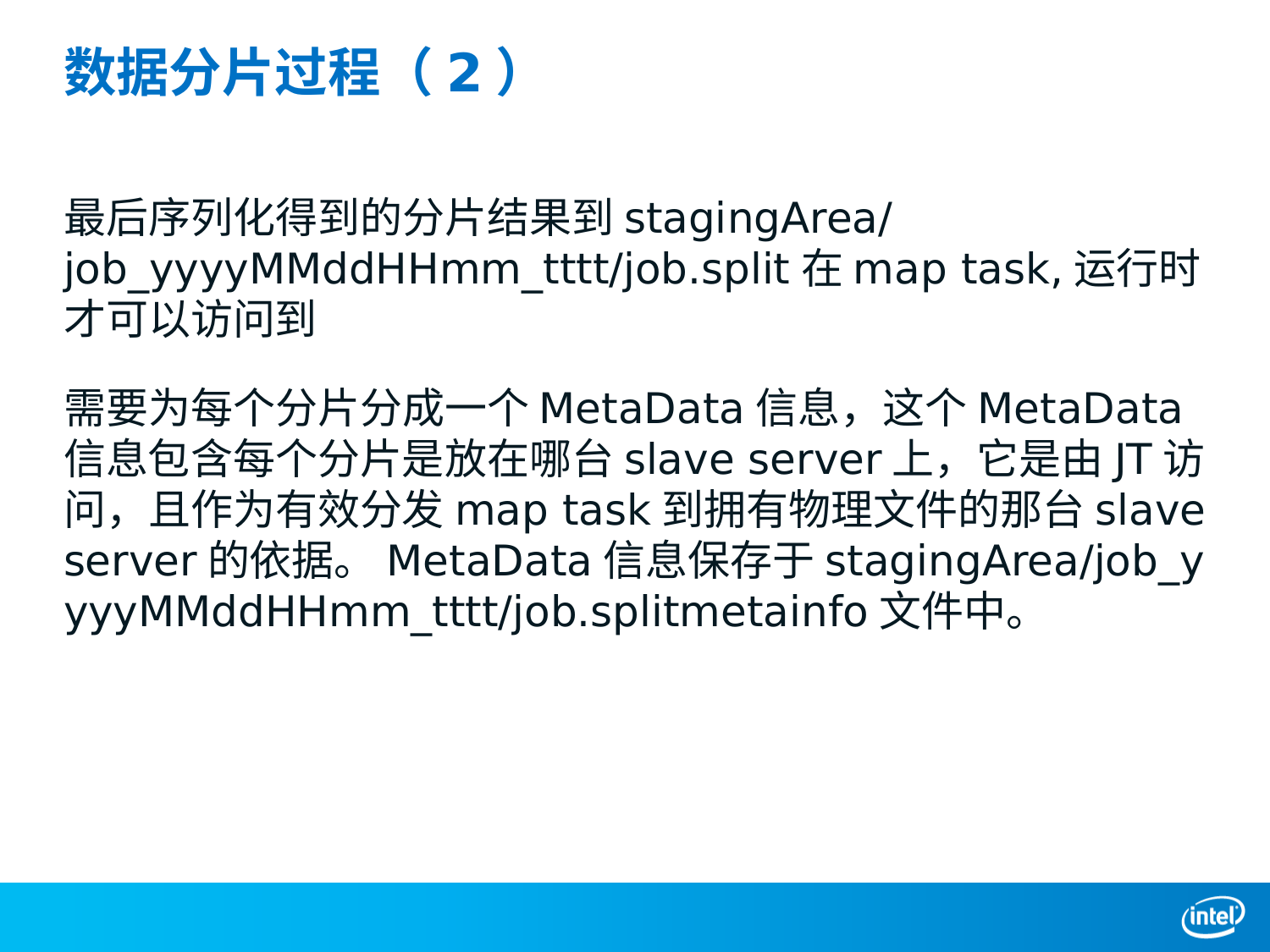

# 数据分片过程（2）
最后序列化得到的分片结果到stagingArea/job_yyyyMMddHHmm_tttt/job.split在map task,运行时才可以访问到
需要为每个分片分成一个MetaData信息，这个MetaData信息包含每个分片是放在哪台slave server上，它是由JT访问，且作为有效分发map task到拥有物理文件的那台slave server的依据。MetaData信息保存于stagingArea/job_yyyyMMddHHmm_tttt/job.splitmetainfo文件中。